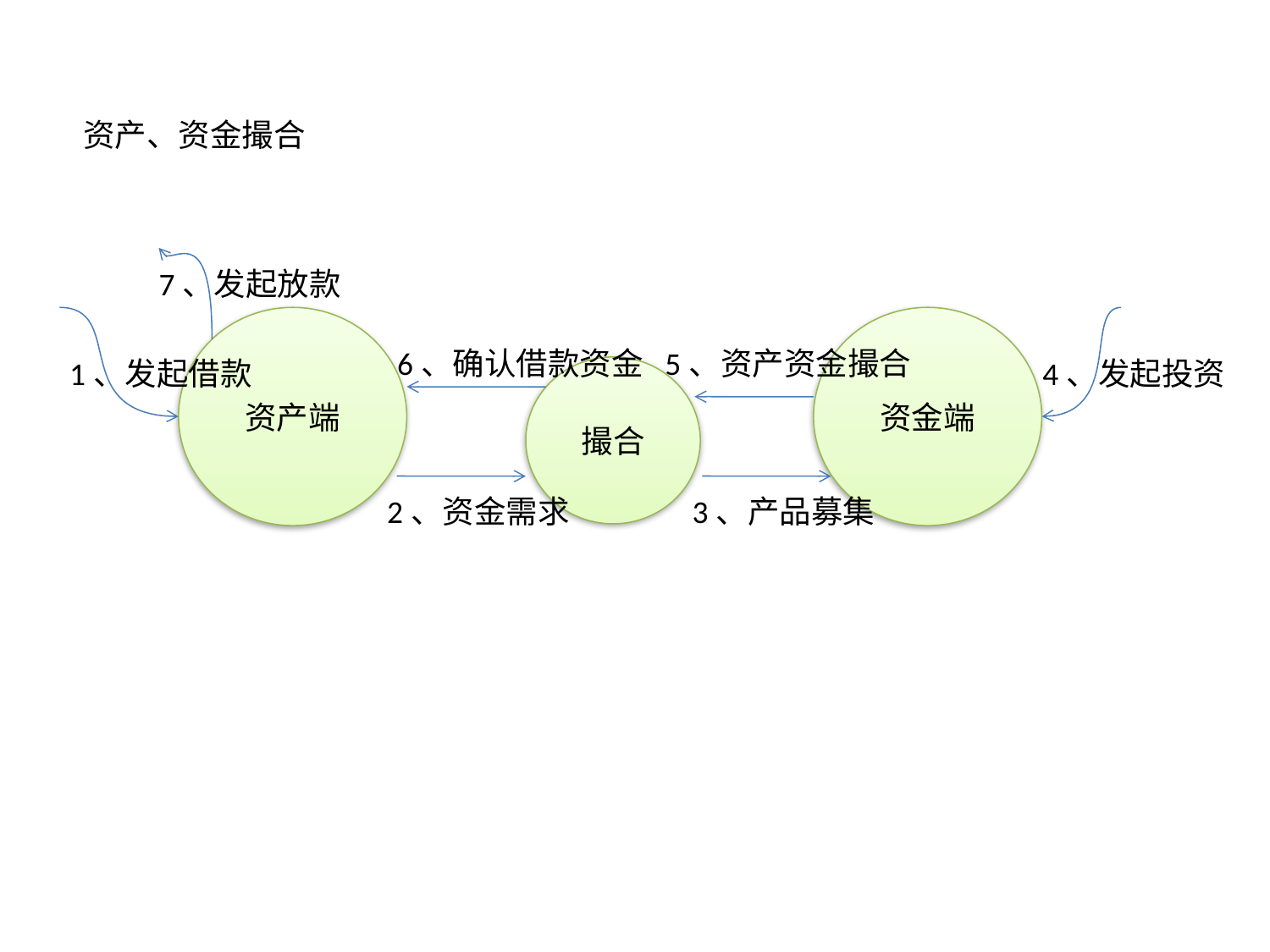

资产、资金撮合
7、发起放款
资产端
资金端
6、确认借款资金
5、资产资金撮合
1、发起借款
4、发起投资
撮合
2、资金需求
3、产品募集